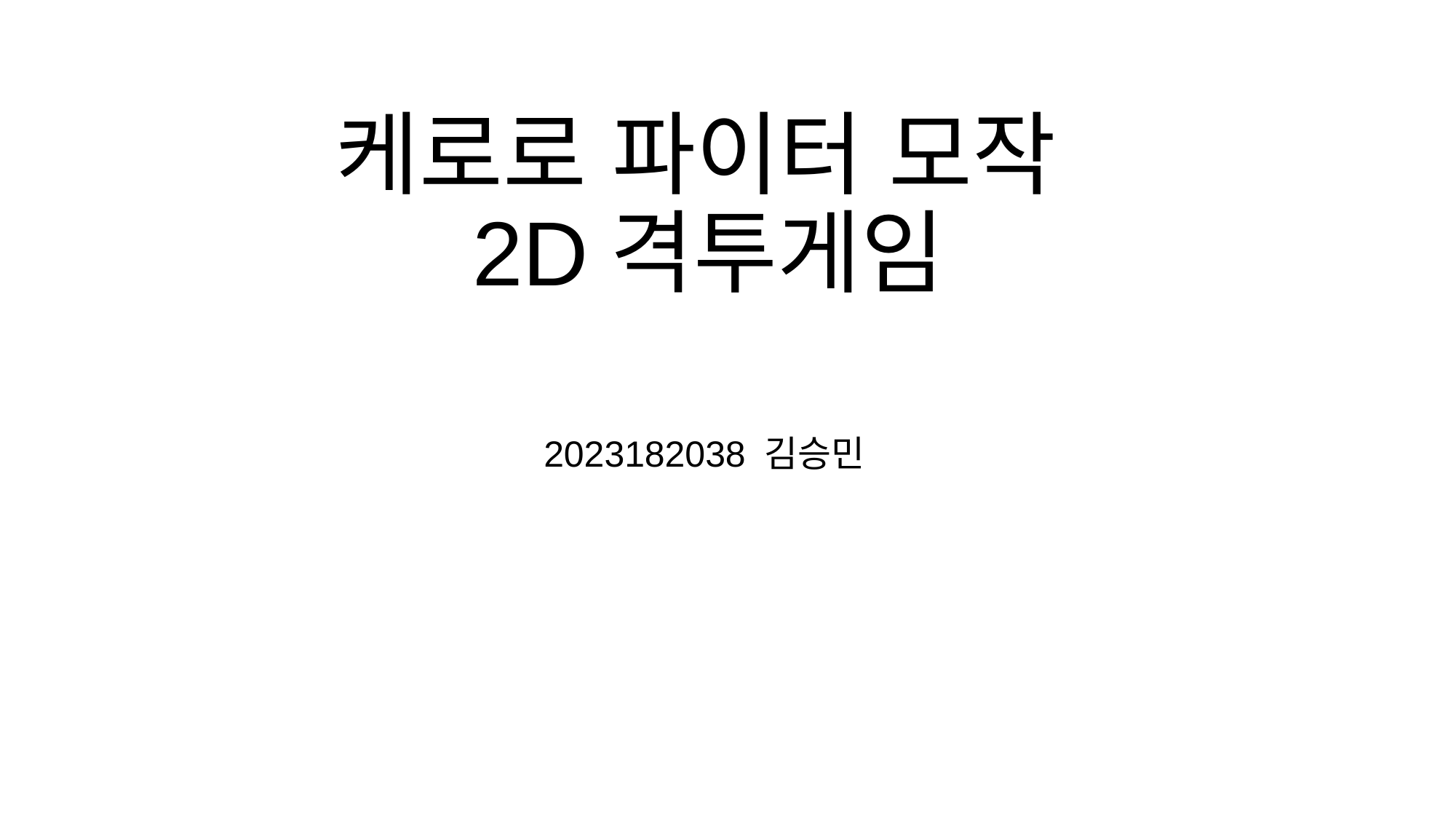

# 케로로 파이터 모작 2D격투게임
2023182038 김승민